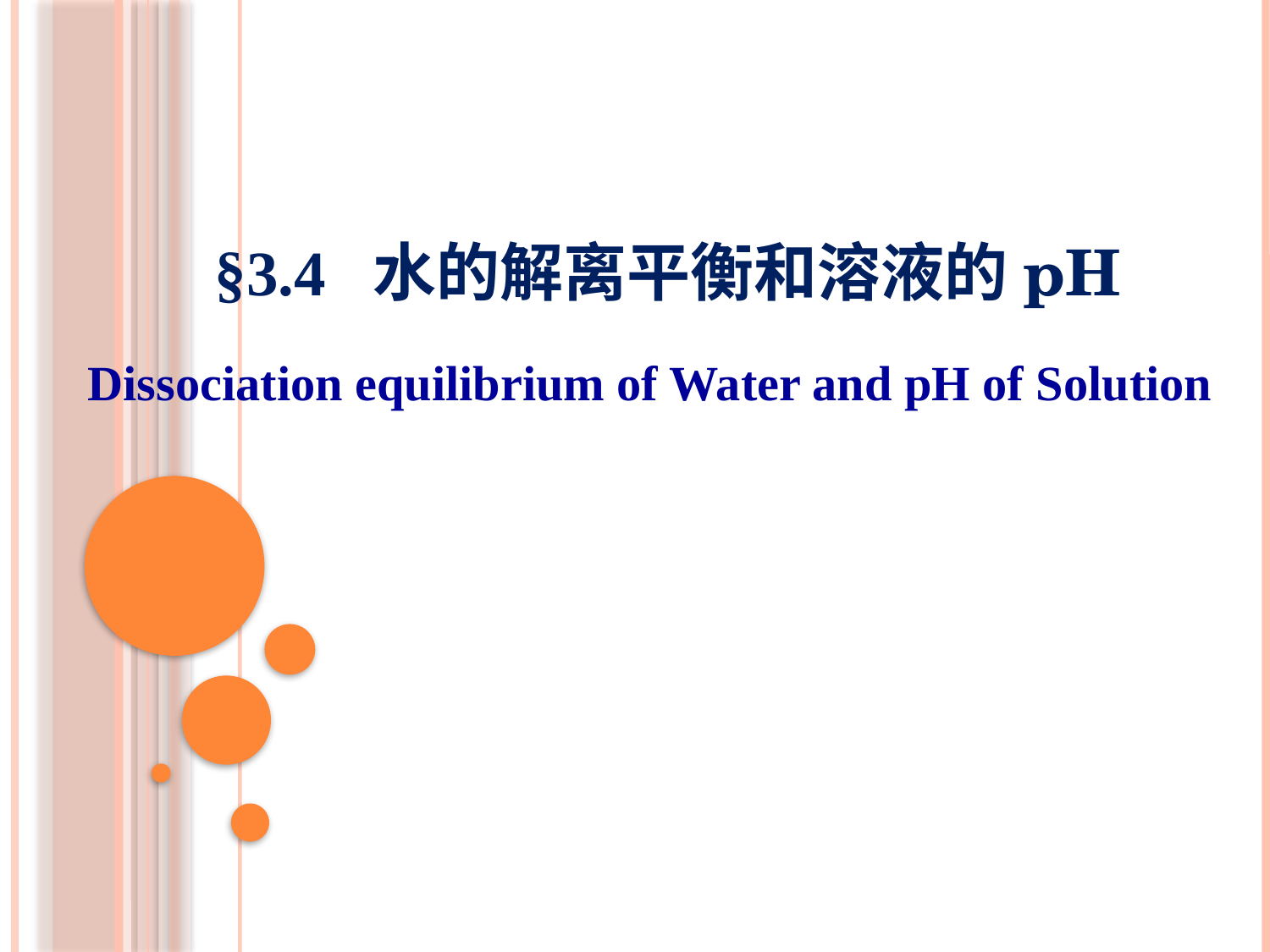

§3.4  水的解离平衡和溶液的pH
Dissociation equilibrium of Water and pH of Solution

19